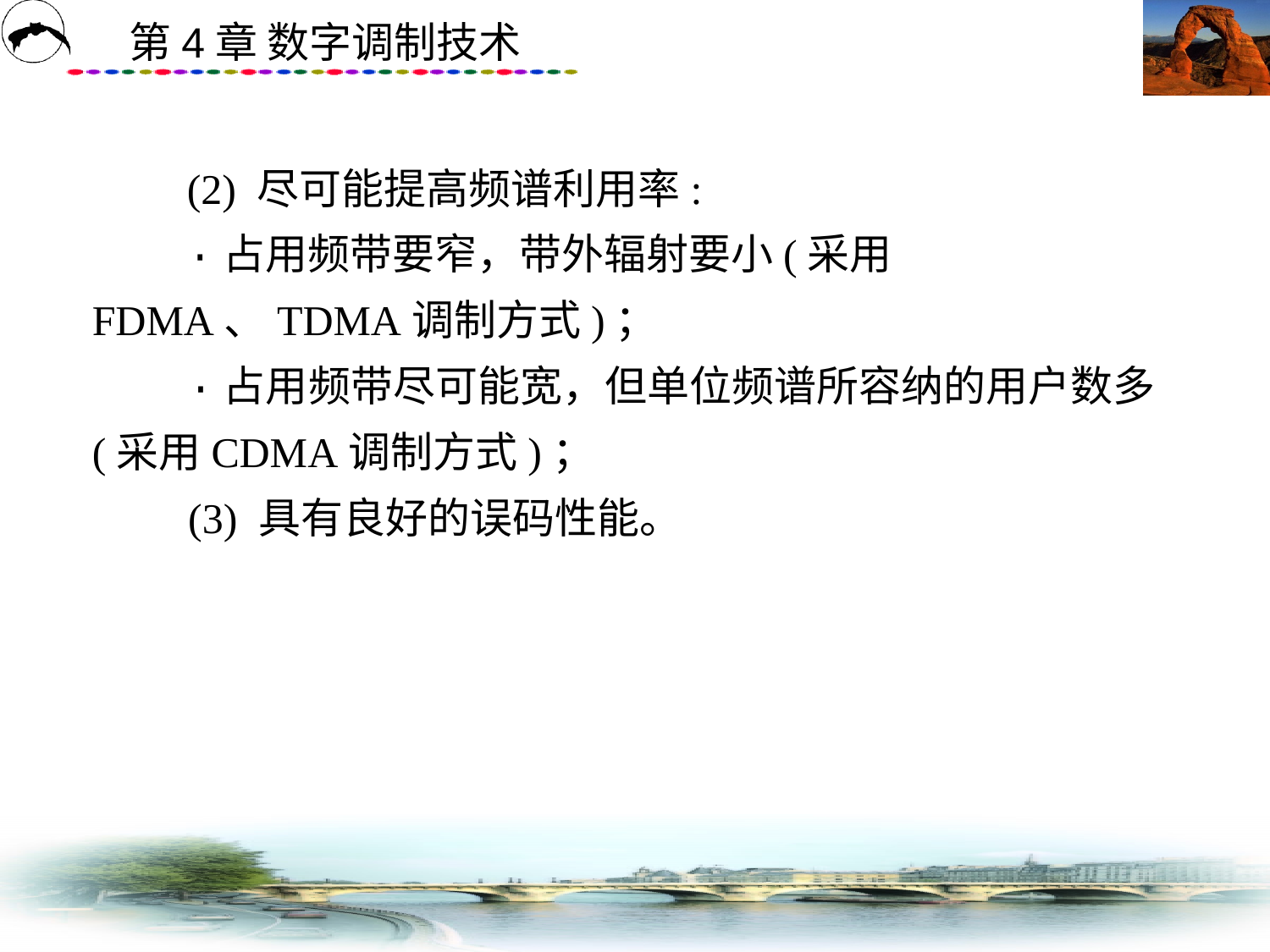

# (2) 尽可能提高频谱利用率: ·占用频带要窄，带外辐射要小(采用FDMA、TDMA调制方式)； ·占用频带尽可能宽，但单位频谱所容纳的用户数多(采用CDMA调制方式)； (3) 具有良好的误码性能。